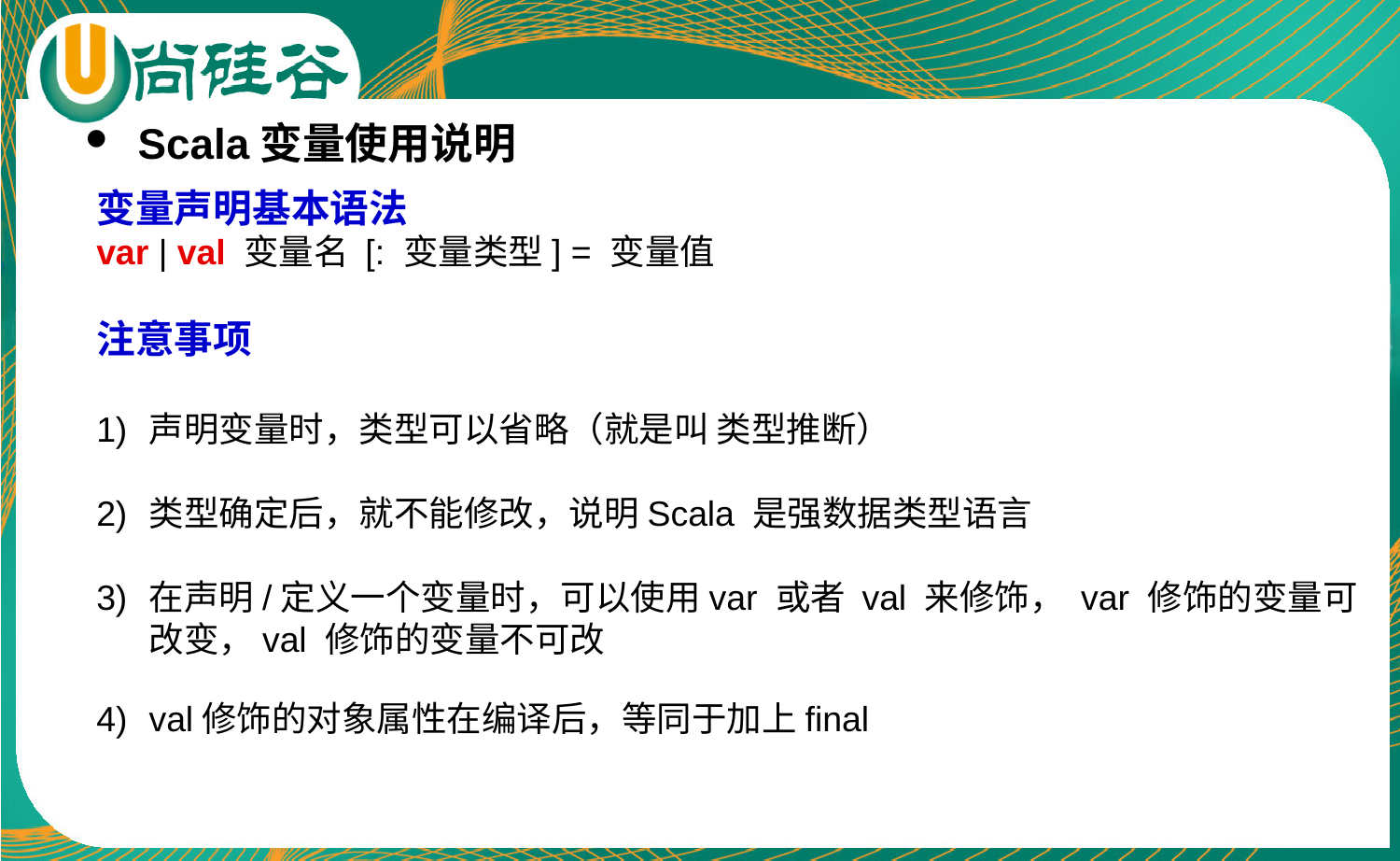

Scala变量使用说明
变量声明基本语法
var | val 变量名 [: 变量类型] = 变量值

注意事项

声明变量时，类型可以省略（就是叫 类型推断）

类型确定后，就不能修改，说明Scala 是强数据类型语言

在声明/定义一个变量时，可以使用var 或者 val 来修饰， var 修饰的变量可改变，val 修饰的变量不可改

val修饰的对象属性在编译后，等同于加上final